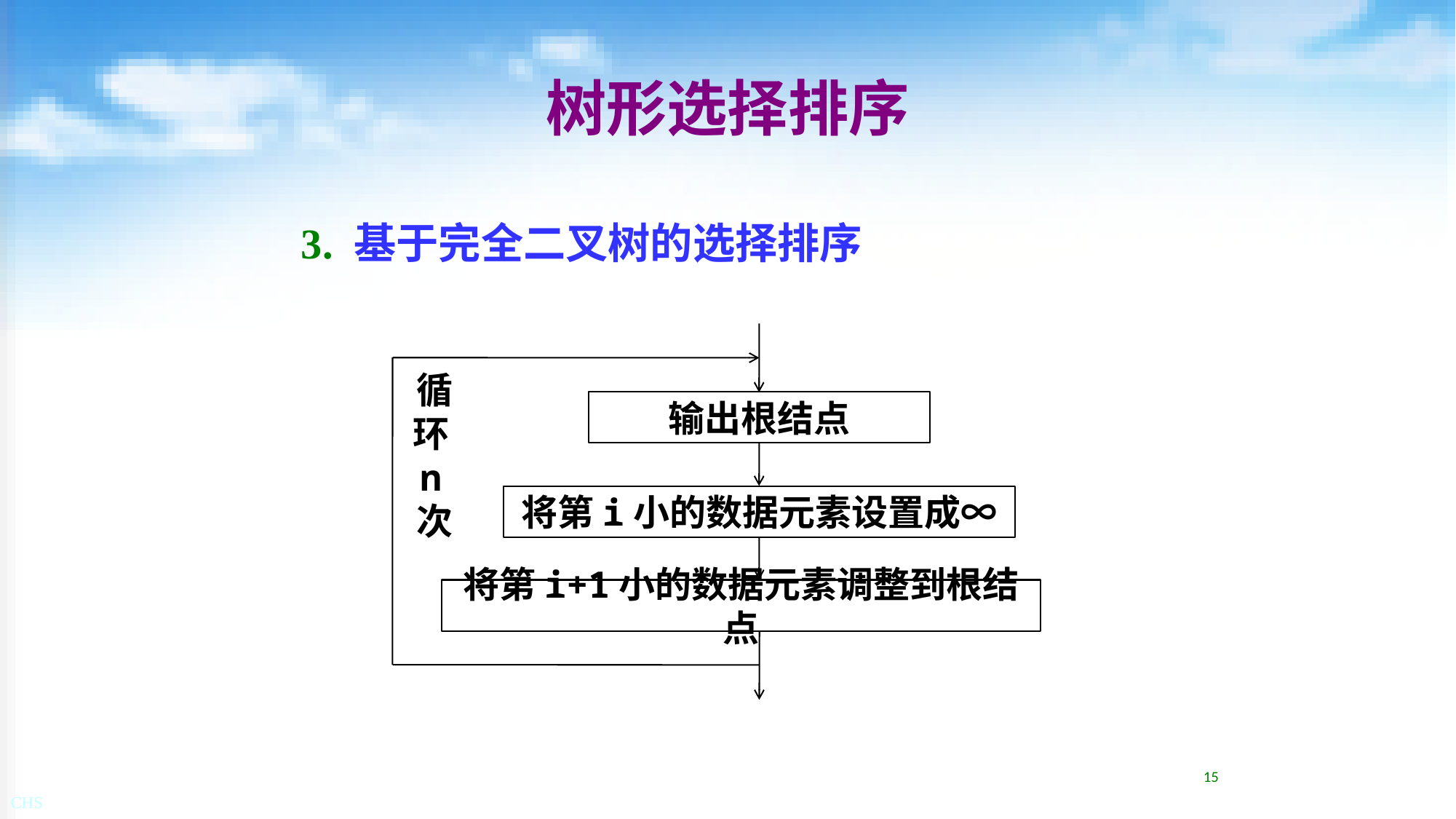

# 树形选择排序
3. 基于完全二叉树的选择排序
循环n次
输出根结点
将第i小的数据元素设置成∞
将第i+1小的数据元素调整到根结点
15